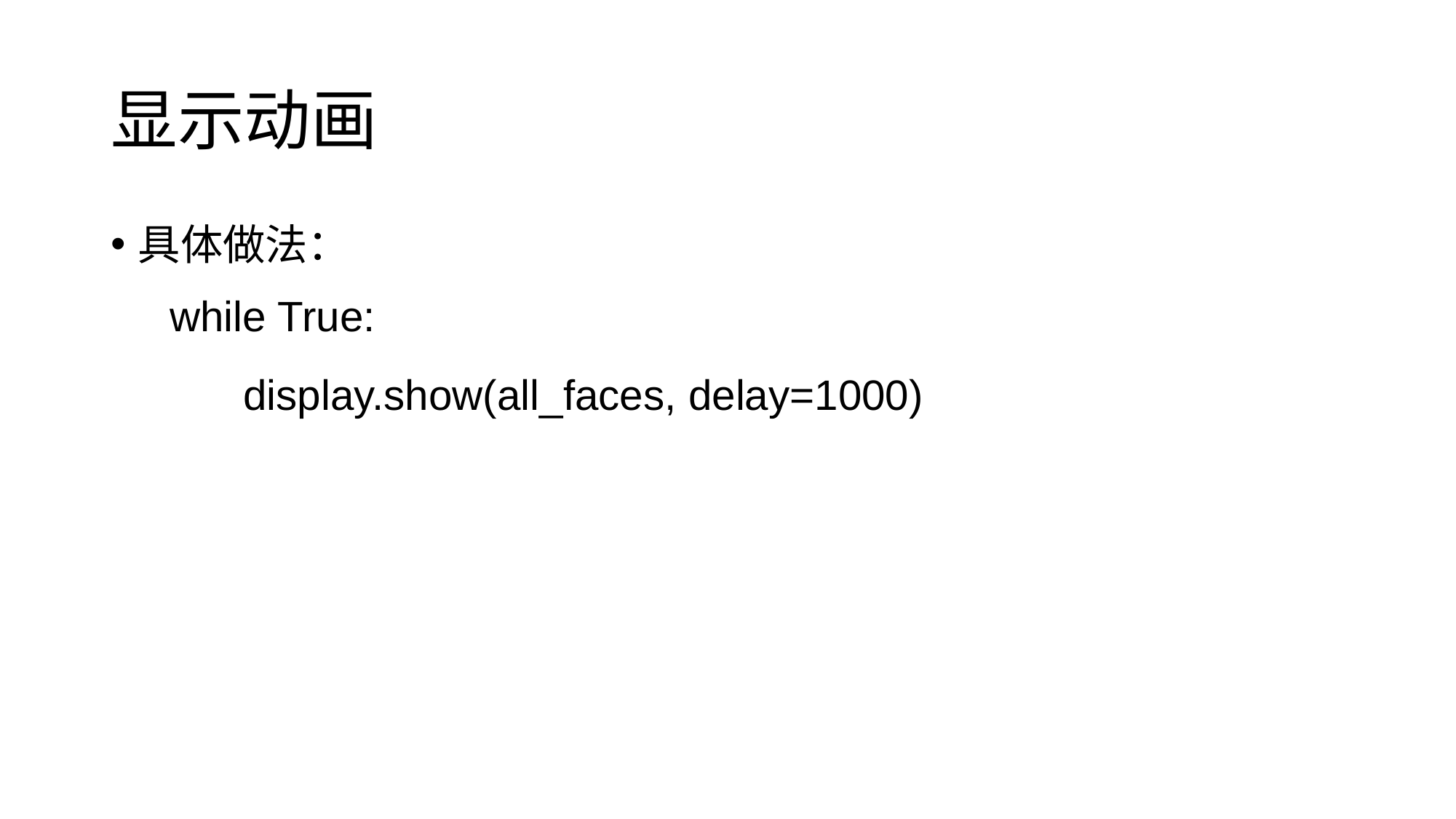

# 显示动画
具体做法：
while True:
display.show(all_faces, delay=1000)